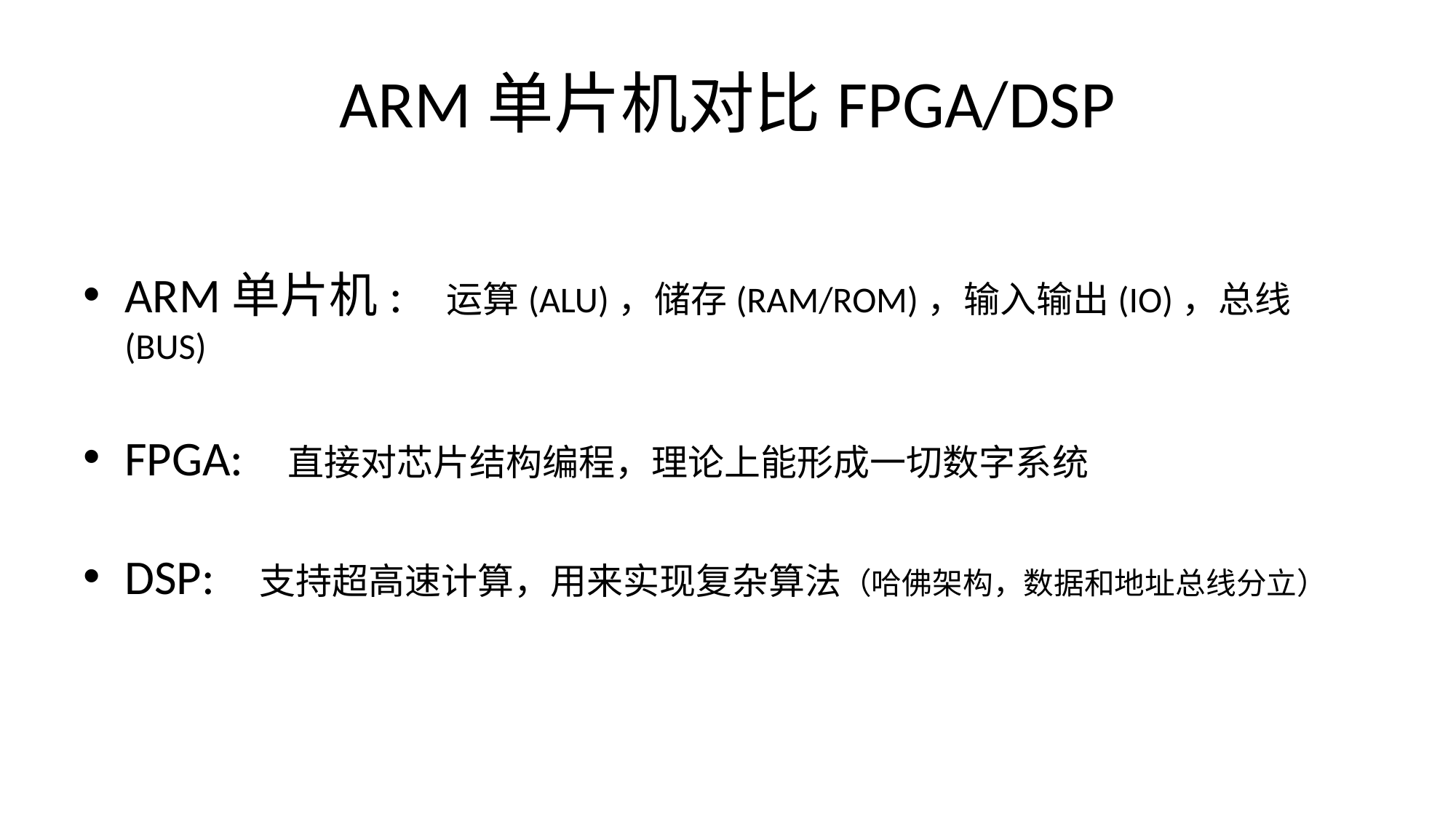

# ARM单片机对比FPGA/DSP

ARM单片机:   运算(ALU)，储存(RAM/ROM)，输入输出(IO)，总线(BUS)

FPGA:   直接对芯片结构编程，理论上能形成一切数字系统

DSP:   支持超高速计算，用来实现复杂算法（哈佛架构，数据和地址总线分立）